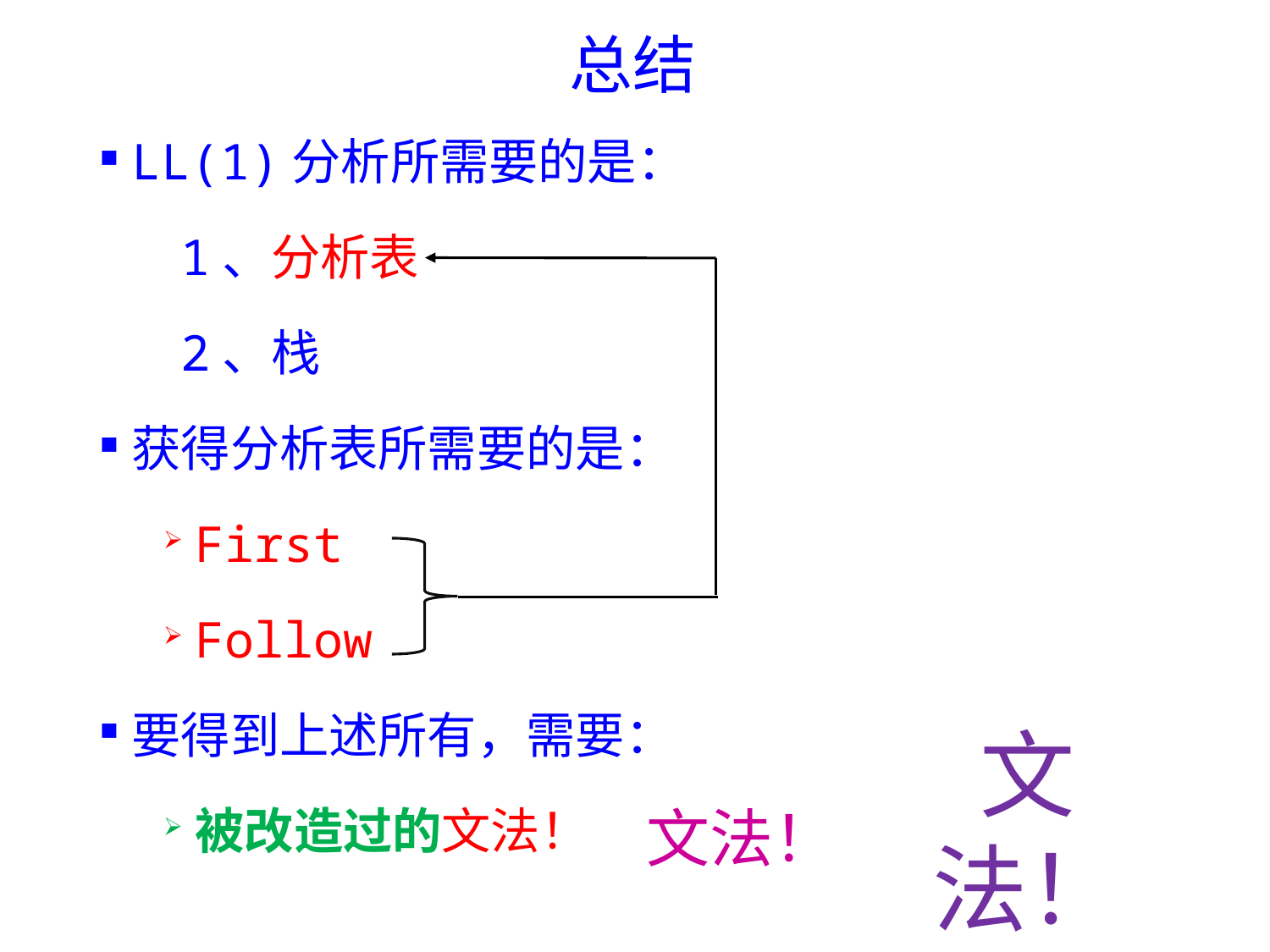

# 总结
LL(1)分析所需要的是：
1、分析表
2、栈
获得分析表所需要的是：
First
Follow
要得到上述所有，需要：
被改造过的文法！

文法！
文法！